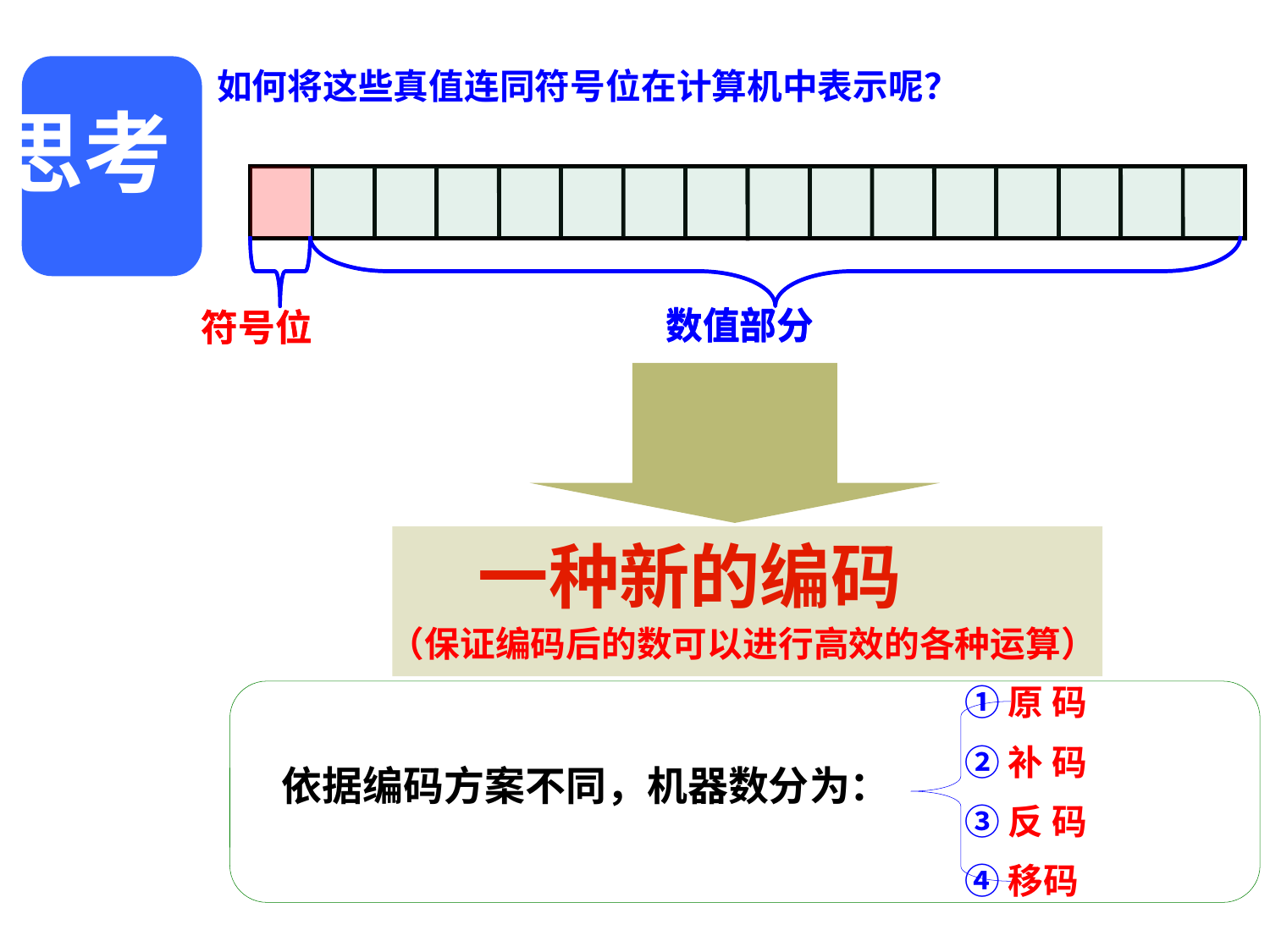

如何将这些真值连同符号位在计算机中表示呢？
思考

数值部分
符号位

数值部分
符号位

一种新的编码
（保证编码后的数可以进行高效的各种运算）
①原 码

②补 码
依据编码方案不同，机器数分为：

③反 码
④移码